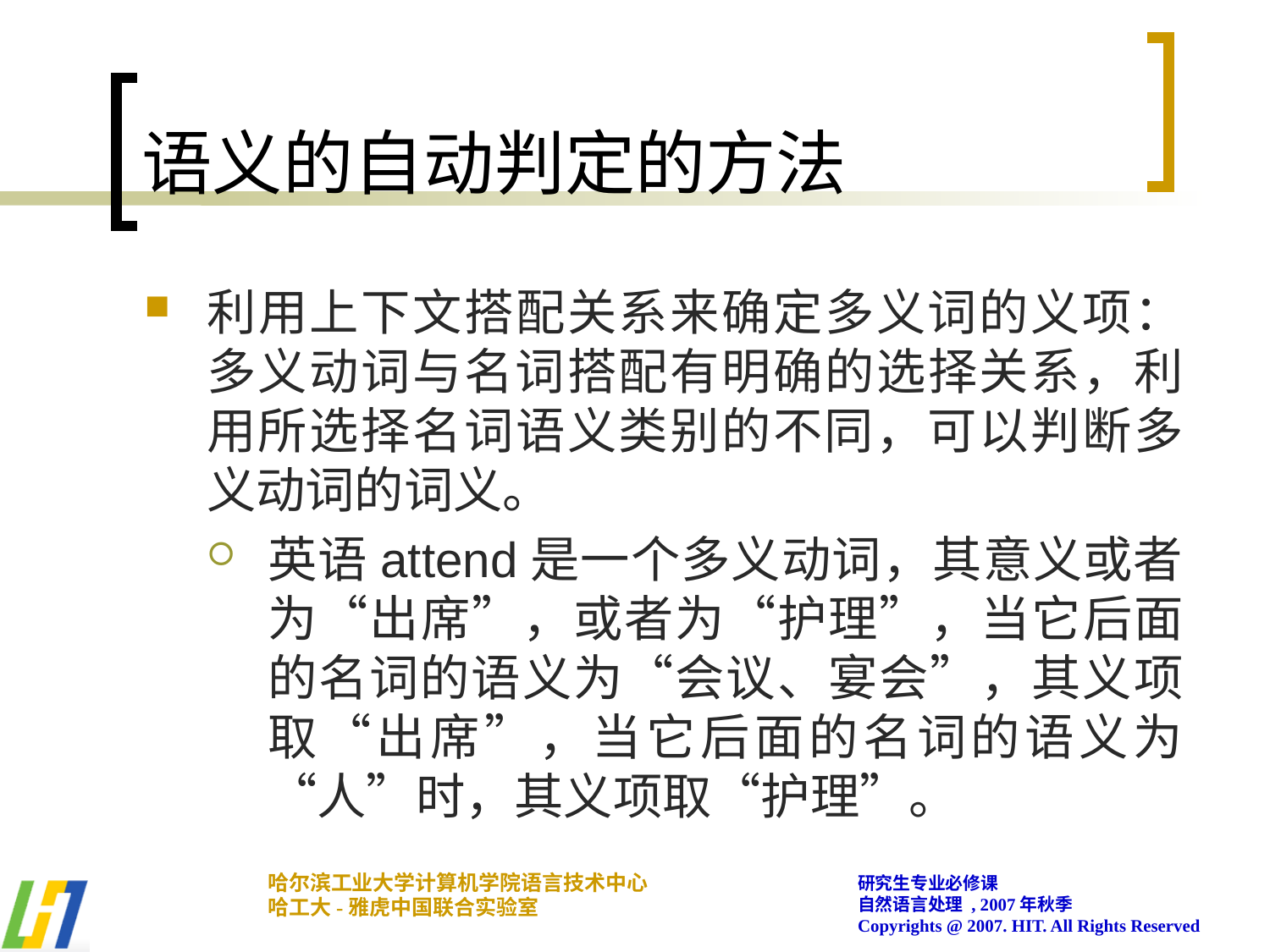

# 语义的自动判定的方法
利用上下文搭配关系来确定多义词的义项：多义动词与名词搭配有明确的选择关系，利用所选择名词语义类别的不同，可以判断多义动词的词义。
英语attend是一个多义动词，其意义或者为“出席”，或者为“护理”，当它后面的名词的语义为“会议、宴会”，其义项取“出席”，当它后面的名词的语义为“人”时，其义项取“护理”。

哈尔滨工业大学计算机学院语言技术中心
哈工大-雅虎中国联合实验室
研究生专业必修课
自然语言处理 , 2007年秋季
Copyrights @ 2007. HIT. All Rights Reserved